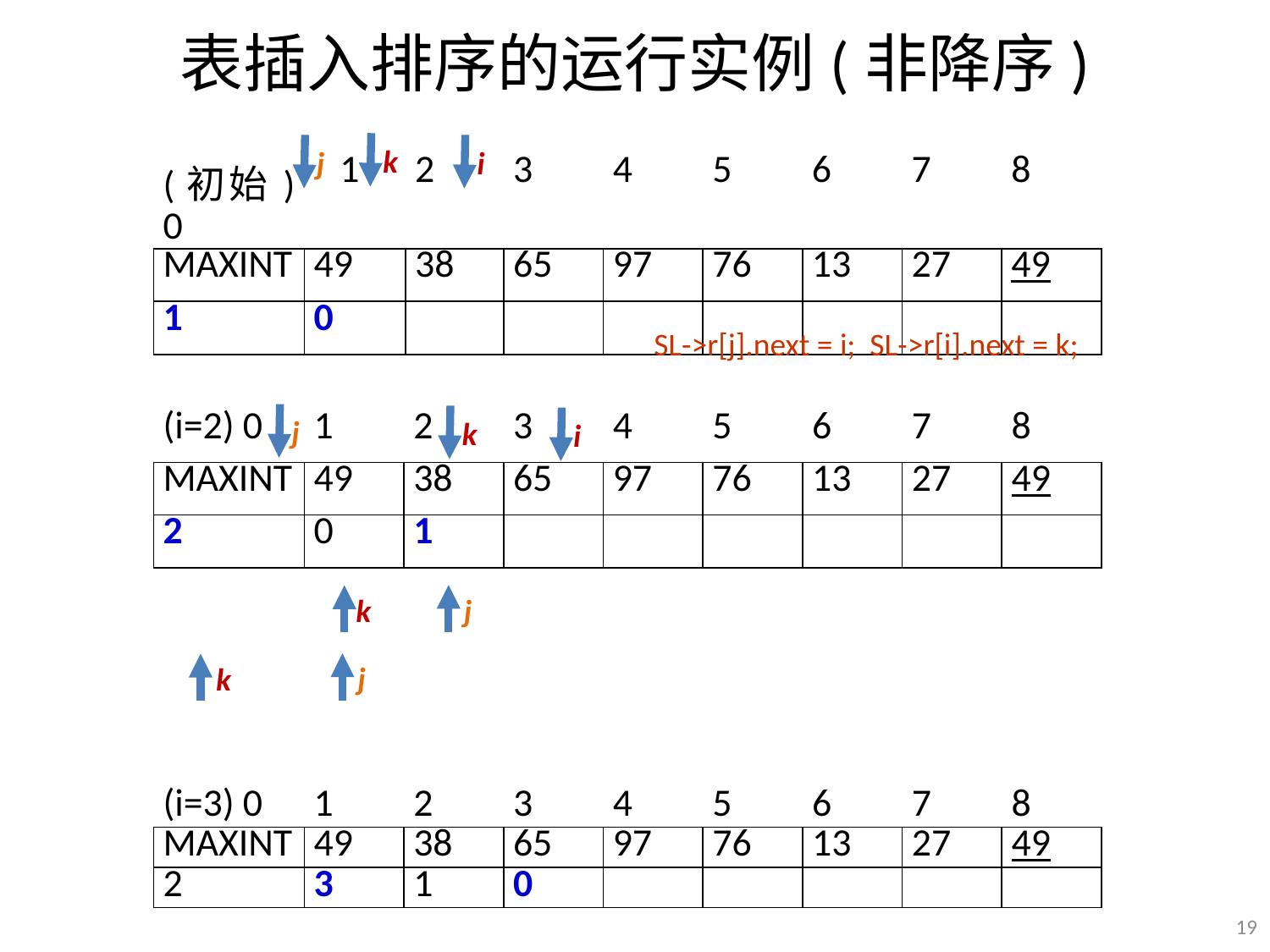

# 表插入排序的运行实例(非降序)
k
j
i
| (初始) 0 | 1 | 2 | 3 | 4 | 5 | 6 | 7 | 8 |
| --- | --- | --- | --- | --- | --- | --- | --- | --- |
| MAXINT | 49 | 38 | 65 | 97 | 76 | 13 | 27 | 49 |
| 1 | 0 |  |  |  |  |  |  |  |
SL->r[j].next = i;  SL->r[i].next = k;
j
k
i
| (i=2) 0 | 1 | 2 | 3 | 4 | 5 | 6 | 7 | 8 |
| --- | --- | --- | --- | --- | --- | --- | --- | --- |
| MAXINT | 49 | 38 | 65 | 97 | 76 | 13 | 27 | 49 |
| 2 | 0 | 1 |  |  |  |  |  |  |
j
k
j
k
| (i=3) 0 | 1 | 2 | 3 | 4 | 5 | 6 | 7 | 8 |
| --- | --- | --- | --- | --- | --- | --- | --- | --- |
| MAXINT | 49 | 38 | 65 | 97 | 76 | 13 | 27 | 49 |
| 2 | 3 | 1 | 0 |  |  |  |  |  |
19